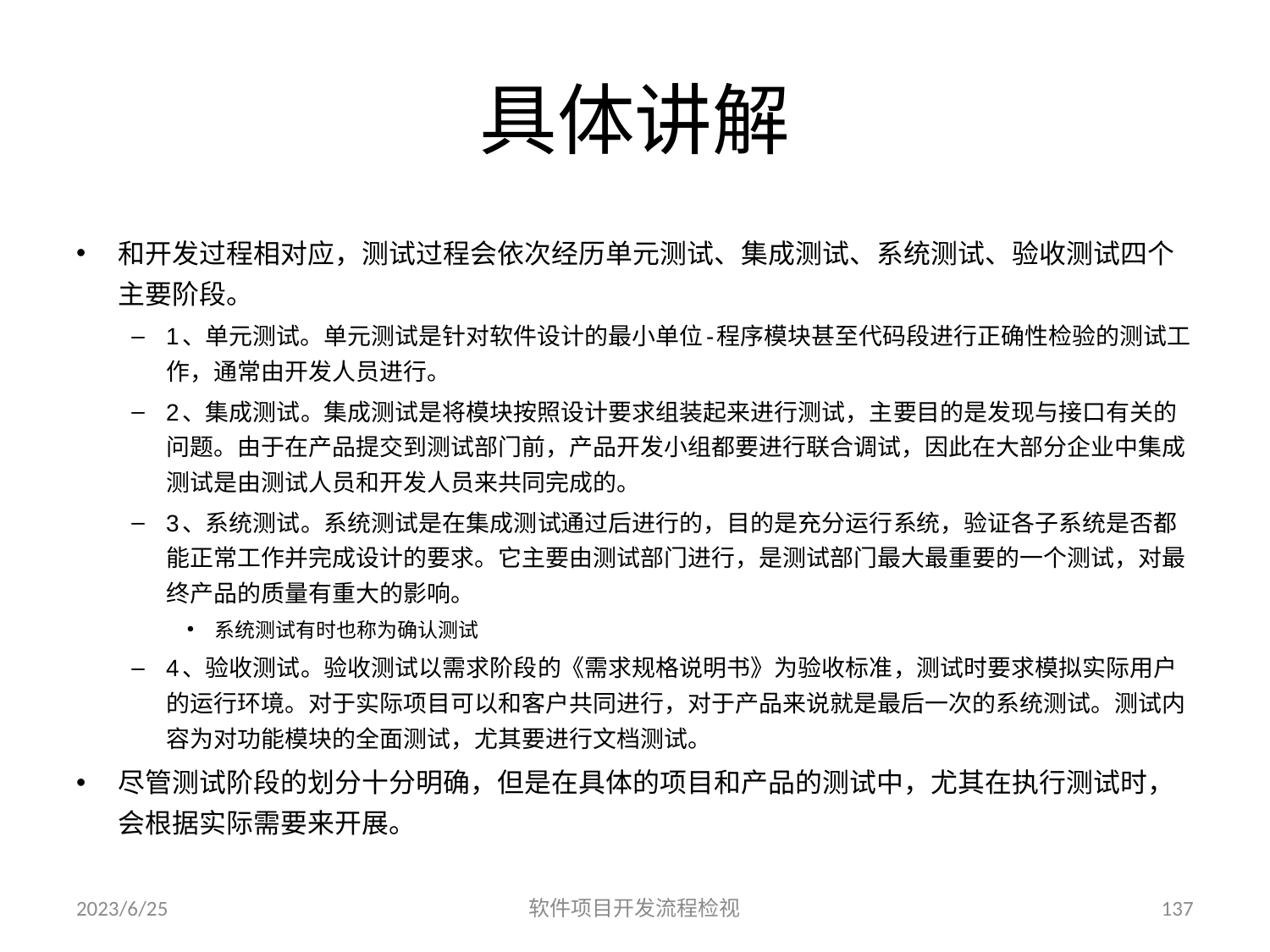

# 具体讲解
和开发过程相对应，测试过程会依次经历单元测试、集成测试、系统测试、验收测试四个主要阶段。
1、单元测试。单元测试是针对软件设计的最小单位-程序模块甚至代码段进行正确性检验的测试工作，通常由开发人员进行。
2、集成测试。集成测试是将模块按照设计要求组装起来进行测试，主要目的是发现与接口有关的问题。由于在产品提交到测试部门前，产品开发小组都要进行联合调试，因此在大部分企业中集成测试是由测试人员和开发人员来共同完成的。
3、系统测试。系统测试是在集成测试通过后进行的，目的是充分运行系统，验证各子系统是否都能正常工作并完成设计的要求。它主要由测试部门进行，是测试部门最大最重要的一个测试，对最终产品的质量有重大的影响。
系统测试有时也称为确认测试
4、验收测试。验收测试以需求阶段的《需求规格说明书》为验收标准，测试时要求模拟实际用户的运行环境。对于实际项目可以和客户共同进行，对于产品来说就是最后一次的系统测试。测试内容为对功能模块的全面测试，尤其要进行文档测试。
尽管测试阶段的划分十分明确，但是在具体的项目和产品的测试中，尤其在执行测试时，会根据实际需要来开展。
2023/6/25
软件项目开发流程检视
137